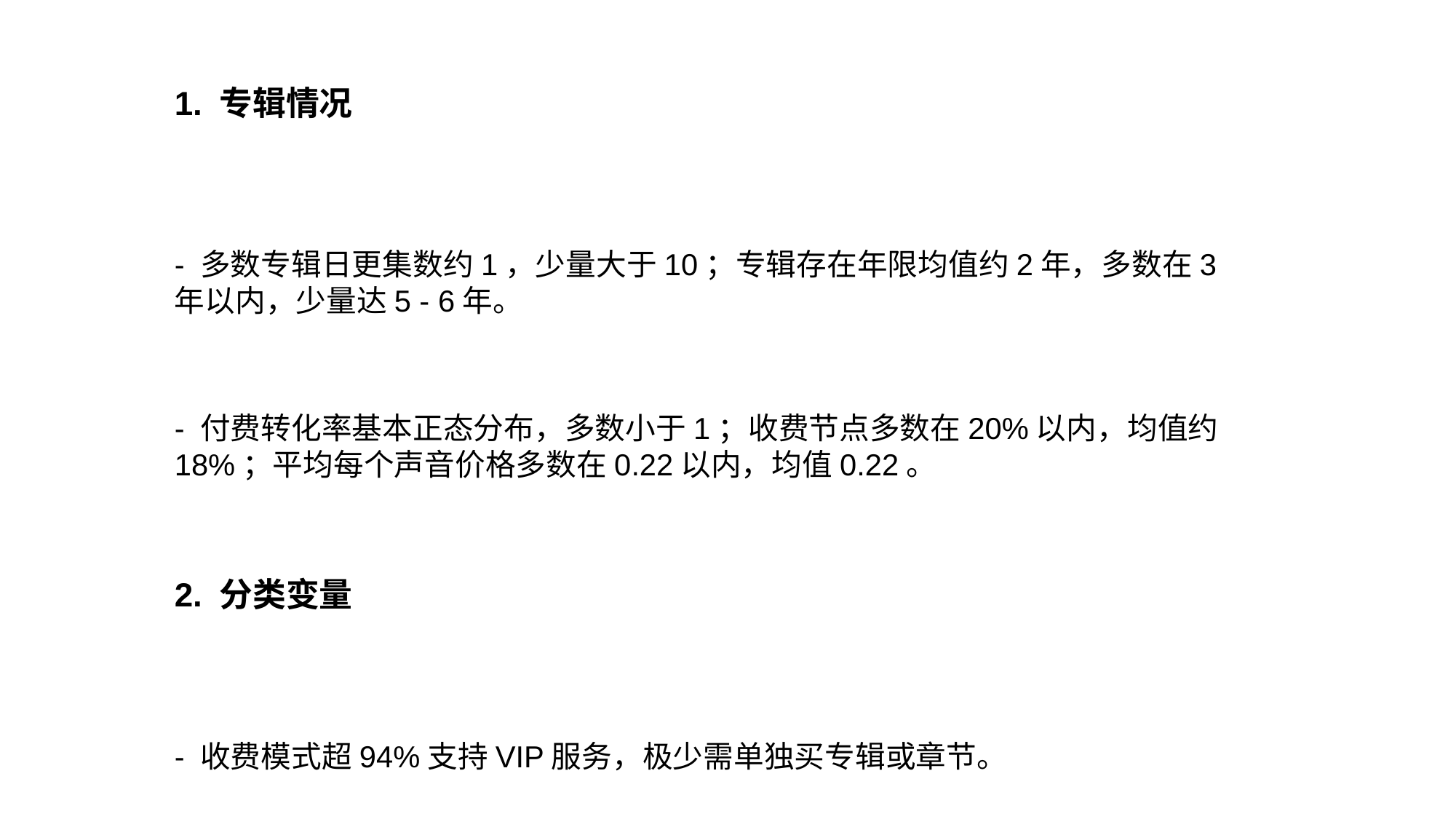

1. 专辑情况

- 多数专辑日更集数约1，少量大于10；专辑存在年限均值约2年，多数在3年以内，少量达5 - 6年。
- 付费转化率基本正态分布，多数小于1；收费节点多数在20%以内，均值约18%；平均每个声音价格多数在0.22以内，均值0.22。
2. 分类变量
- 收费模式超94%支持VIP服务，极少需单独买专辑或章节。